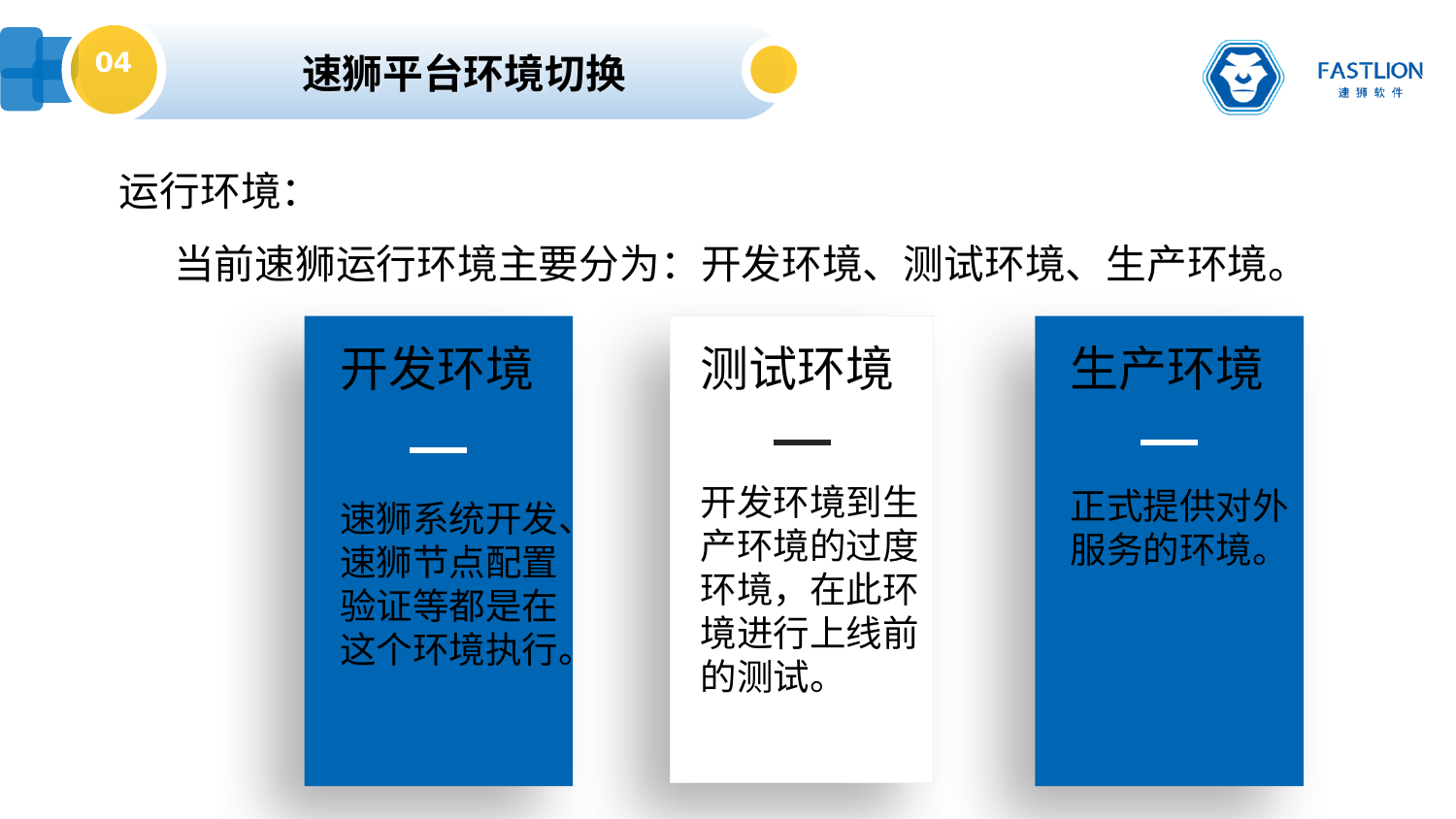

04

  速狮平台环境切换
运行环境：
     当前速狮运行环境主要分为：开发环境、测试环境、生产环境。

开发环境
测试环境
生产环境
开发环境到生产环境的过度环境，在此环境进行上线前的测试。

正式提供对外服务的环境。
速狮系统开发、速狮节点配置验证等都是在这个环境执行。